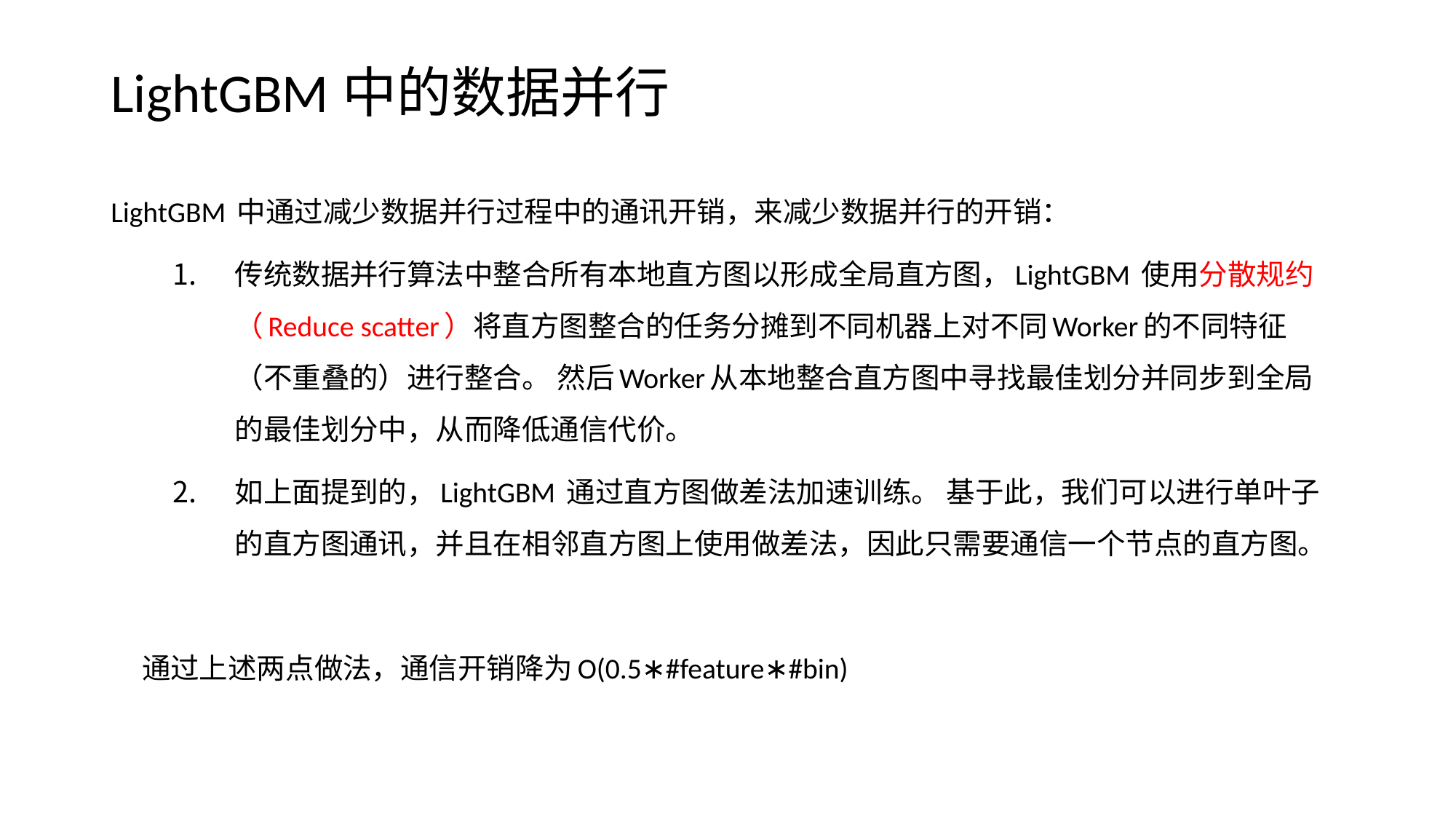

# LightGBM中的数据并行
LightGBM 中通过减少数据并行过程中的通讯开销，来减少数据并行的开销：
传统数据并行算法中整合所有本地直方图以形成全局直方图，LightGBM 使用分散规约（Reduce scatter）将直方图整合的任务分摊到不同机器上对不同Worker的不同特征（不重叠的）进行整合。 然后Worker从本地整合直方图中寻找最佳划分并同步到全局的最佳划分中，从而降低通信代价。
如上面提到的，LightGBM 通过直方图做差法加速训练。 基于此，我们可以进行单叶子的直方图通讯，并且在相邻直方图上使用做差法，因此只需要通信一个节点的直方图。

通过上述两点做法，通信开销降为O(0.5∗#feature∗#bin)